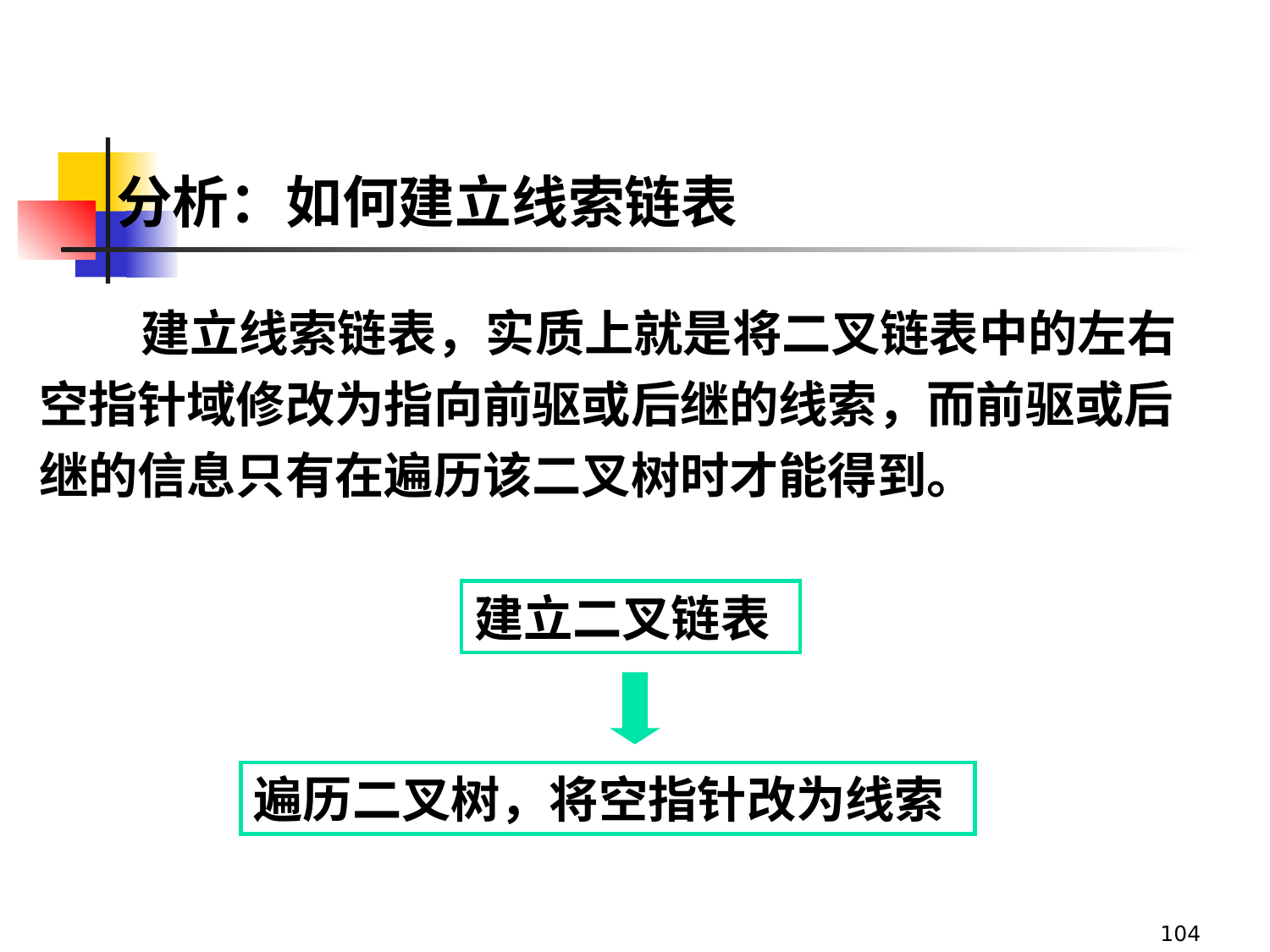

6.4 遍历二叉树和线索二叉树
分析：如何建立线索链表
        建立线索链表，实质上就是将二叉链表中的左右空指针域修改为指向前驱或后继的线索，而前驱或后继的信息只有在遍历该二叉树时才能得到。
建立二叉链表

遍历二叉树，将空指针改为线索
104